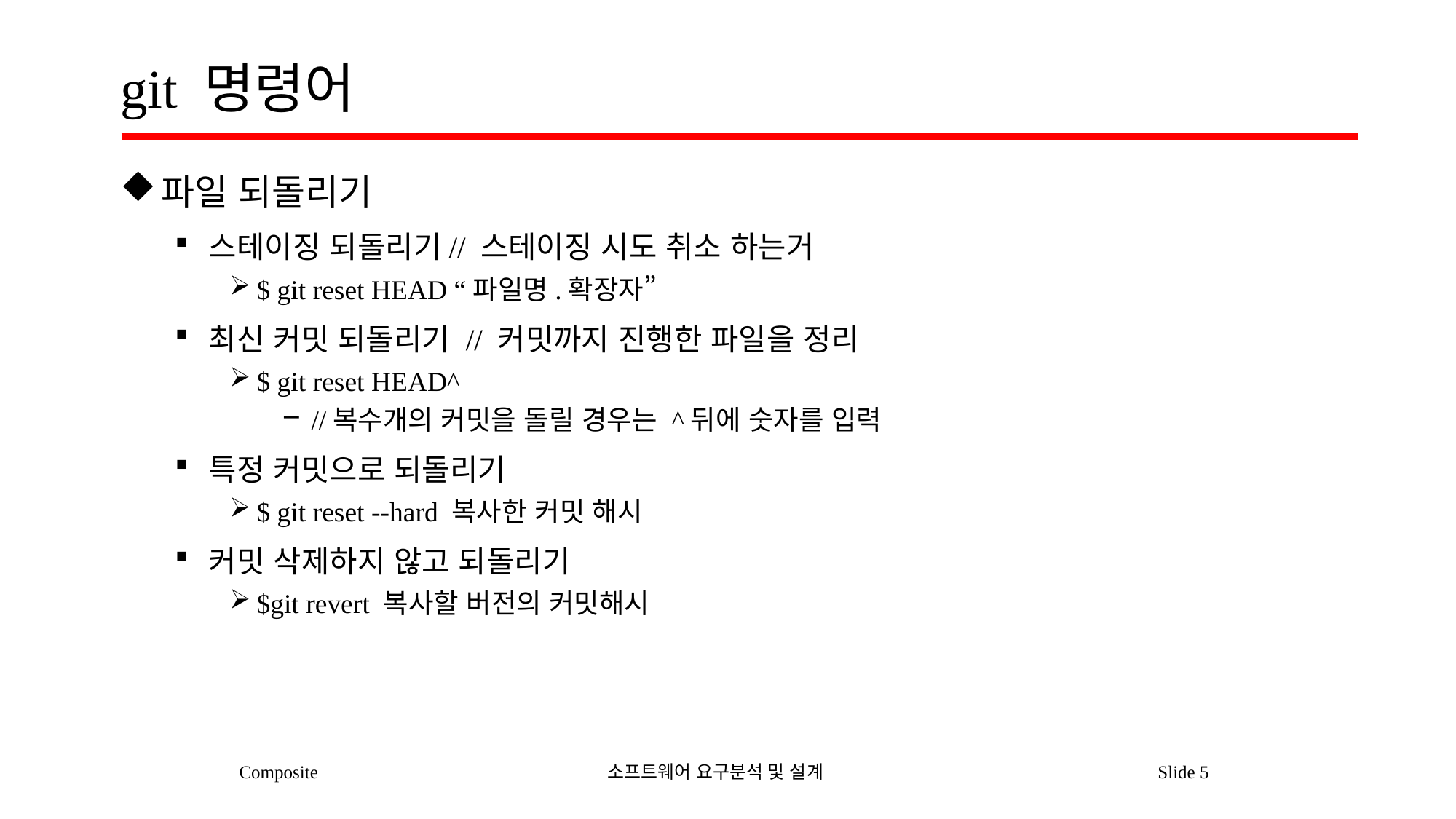

# git 명령어
파일 되돌리기
스테이징 되돌리기// 스테이징 시도 취소 하는거
$ git reset HEAD “파일명.확장자”
최신 커밋 되돌리기 // 커밋까지 진행한 파일을 정리
$ git reset HEAD^
//복수개의 커밋을 돌릴 경우는 ^뒤에 숫자를 입력
특정 커밋으로 되돌리기
$ git reset --hard 복사한 커밋 해시
커밋 삭제하지 않고 되돌리기
$git revert 복사할 버전의 커밋해시